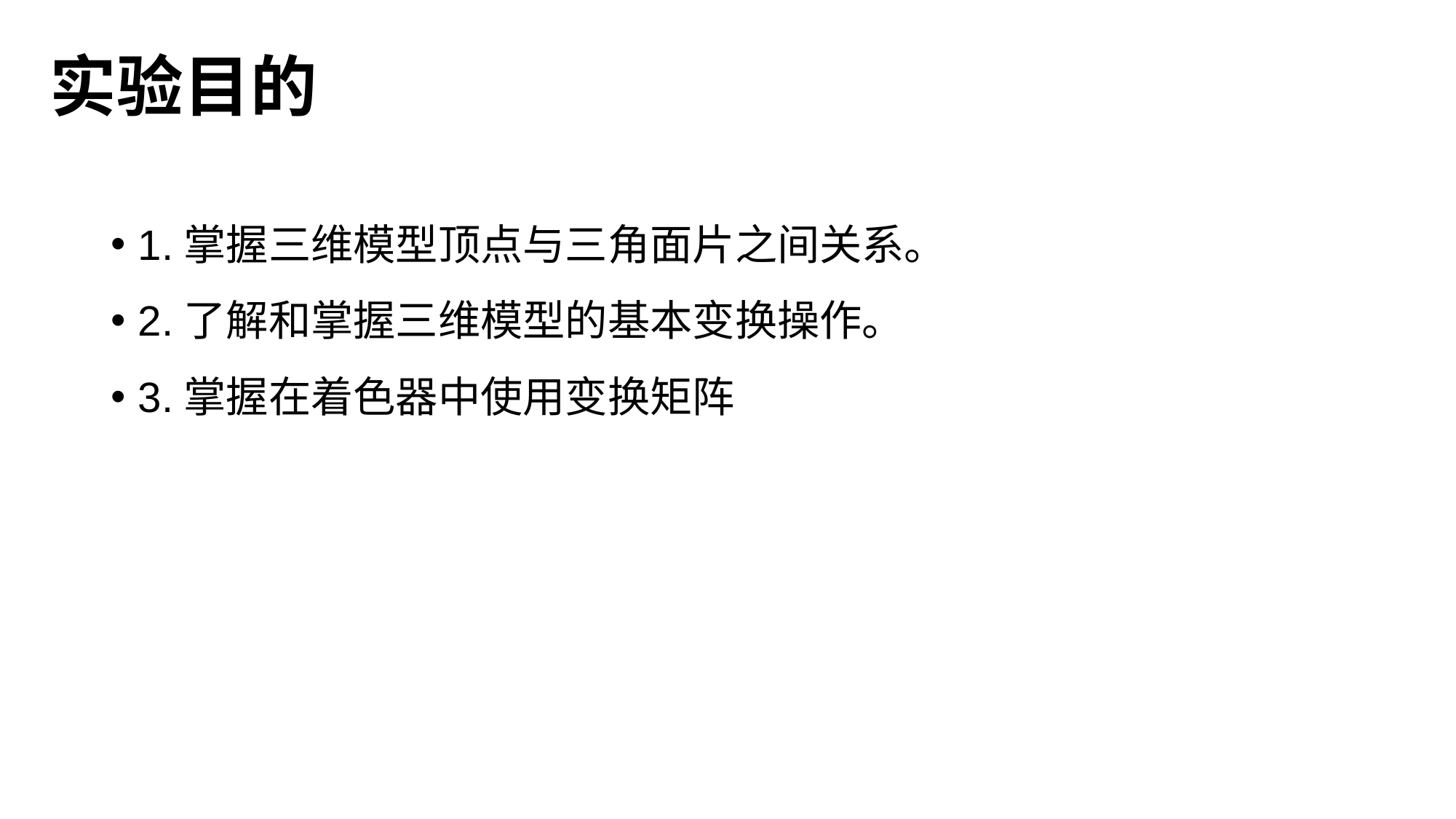

实验目的
1.掌握三维模型顶点与三角面片之间关系。
2.了解和掌握三维模型的基本变换操作。
3.掌握在着色器中使用变换矩阵